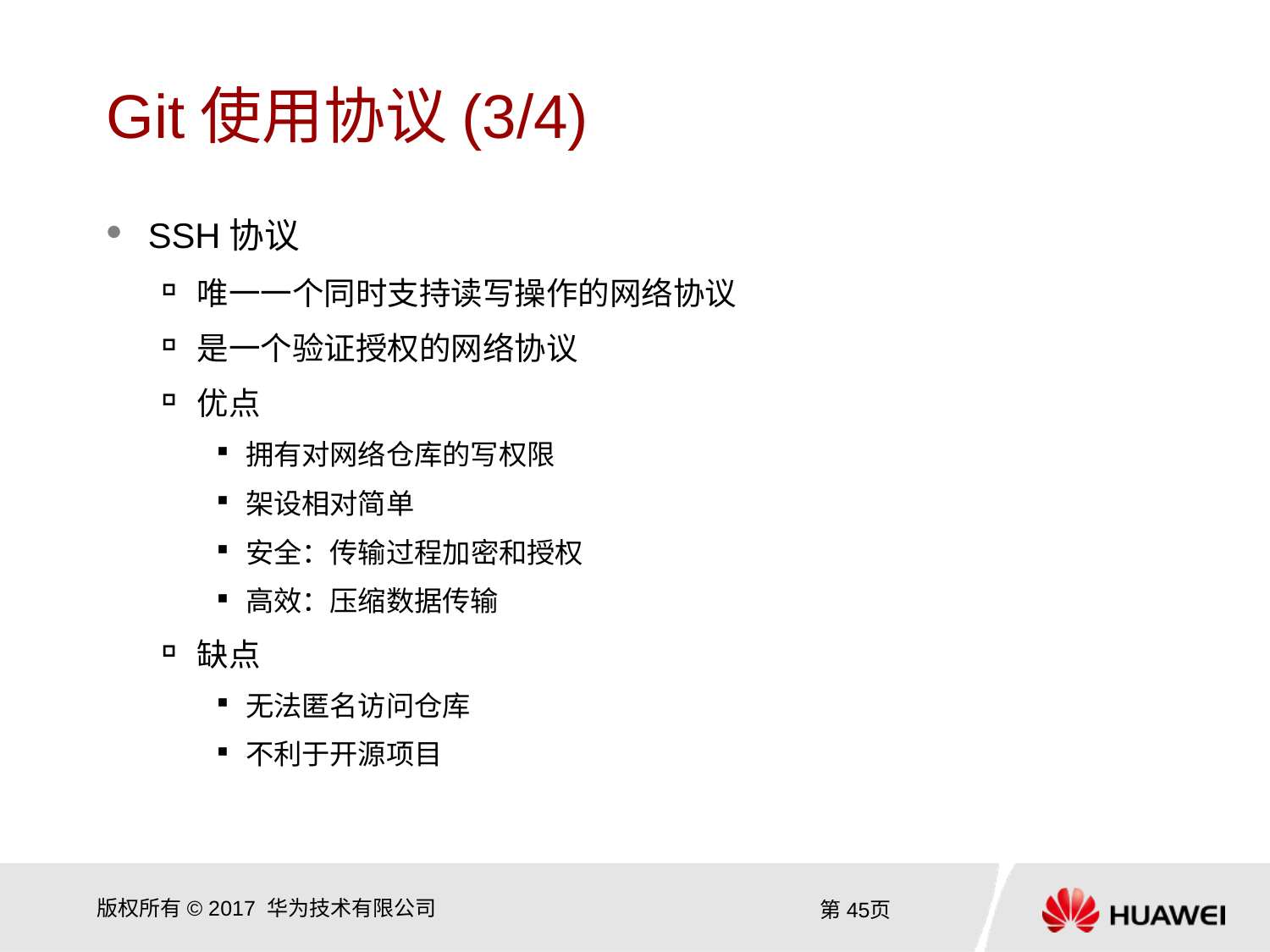

# Git使用协议(3/4)
SSH协议
唯一一个同时支持读写操作的网络协议
是一个验证授权的网络协议
优点
拥有对网络仓库的写权限
架设相对简单
安全：传输过程加密和授权
高效：压缩数据传输
缺点
无法匿名访问仓库
不利于开源项目